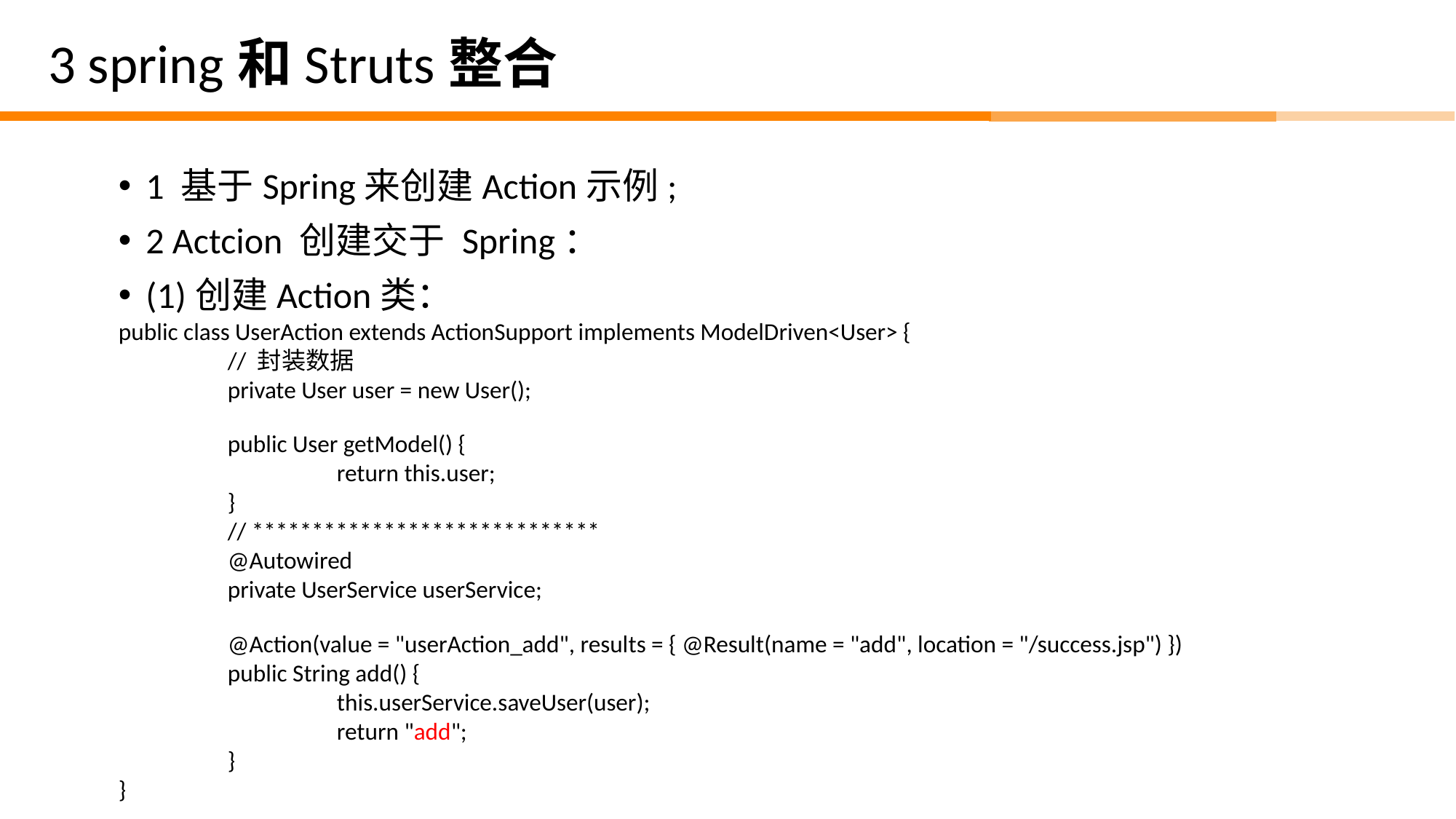

# 3 spring和Struts整合
1 基于Spring来创建Action示例;
2 Actcion 创建交于 Spring：
(1)创建Action类：
public class UserAction extends ActionSupport implements ModelDriven<User> {
	// 封装数据
	private User user = new User();

	public User getModel() {
		return this.user;
	}
	// *****************************
	@Autowired
	private UserService userService;

	@Action(value = "userAction_add", results = { @Result(name = "add", location = "/success.jsp") })
	public String add() {
		this.userService.saveUser(user);
		return "add";
	}
}